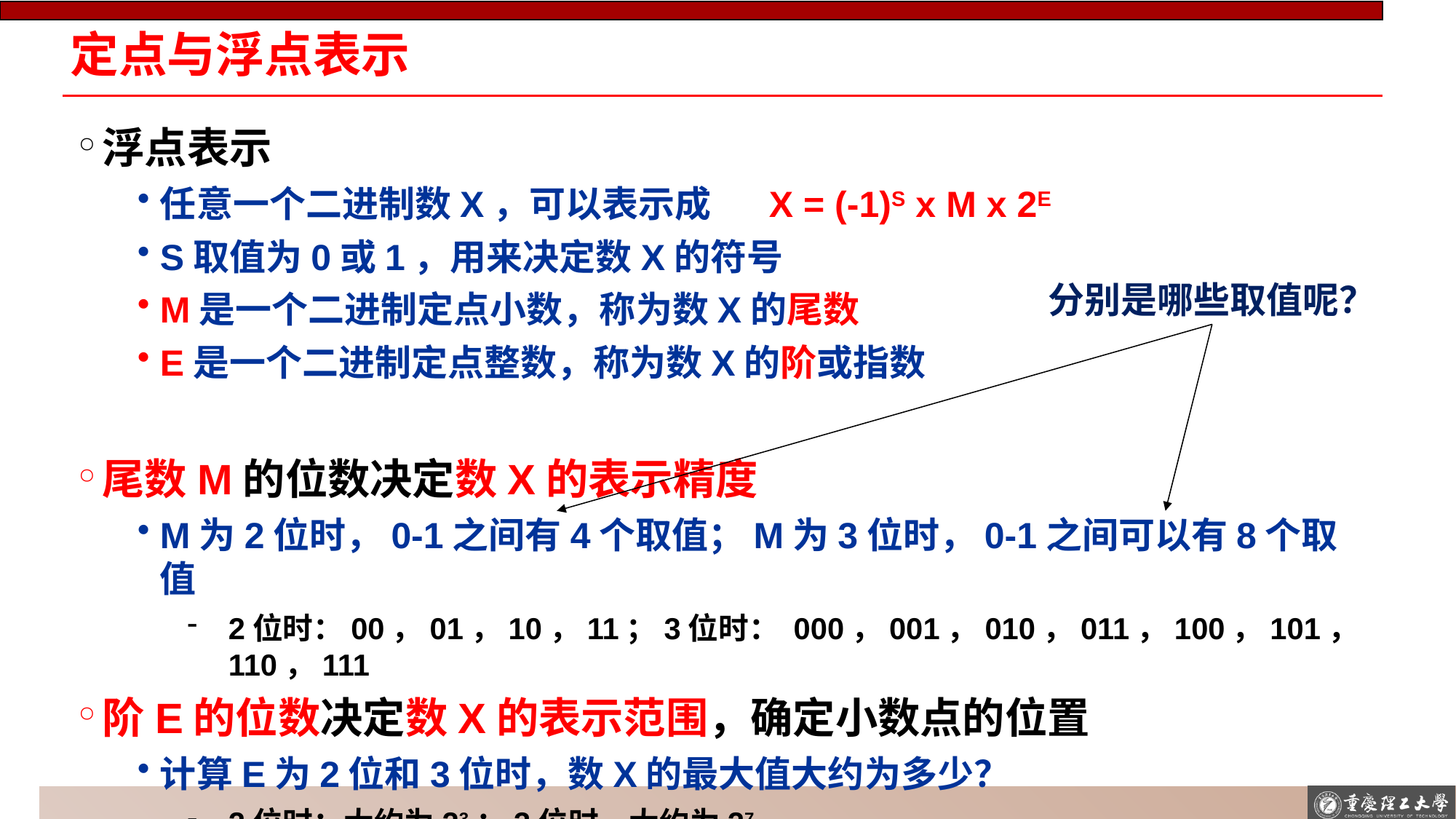

# 定点与浮点表示
浮点表示
任意一个二进制数X，可以表示成      X = (-1)S x M x 2E
S取值为0或1，用来决定数X的符号
M是一个二进制定点小数，称为数X的尾数
E是一个二进制定点整数，称为数X的阶或指数

尾数M的位数决定数X的表示精度
M为2位时，0-1之间有4个取值；M为3位时，0-1之间可以有8个取值
2位时：00，01，10，11；3位时： 000，001，010，011，100，101，110，111
阶E的位数决定数X的表示范围，确定小数点的位置
计算E为2位和3位时，数X的最大值大约为多少？
2位时：大约为23；3位时，大约为27

分别是哪些取值呢？